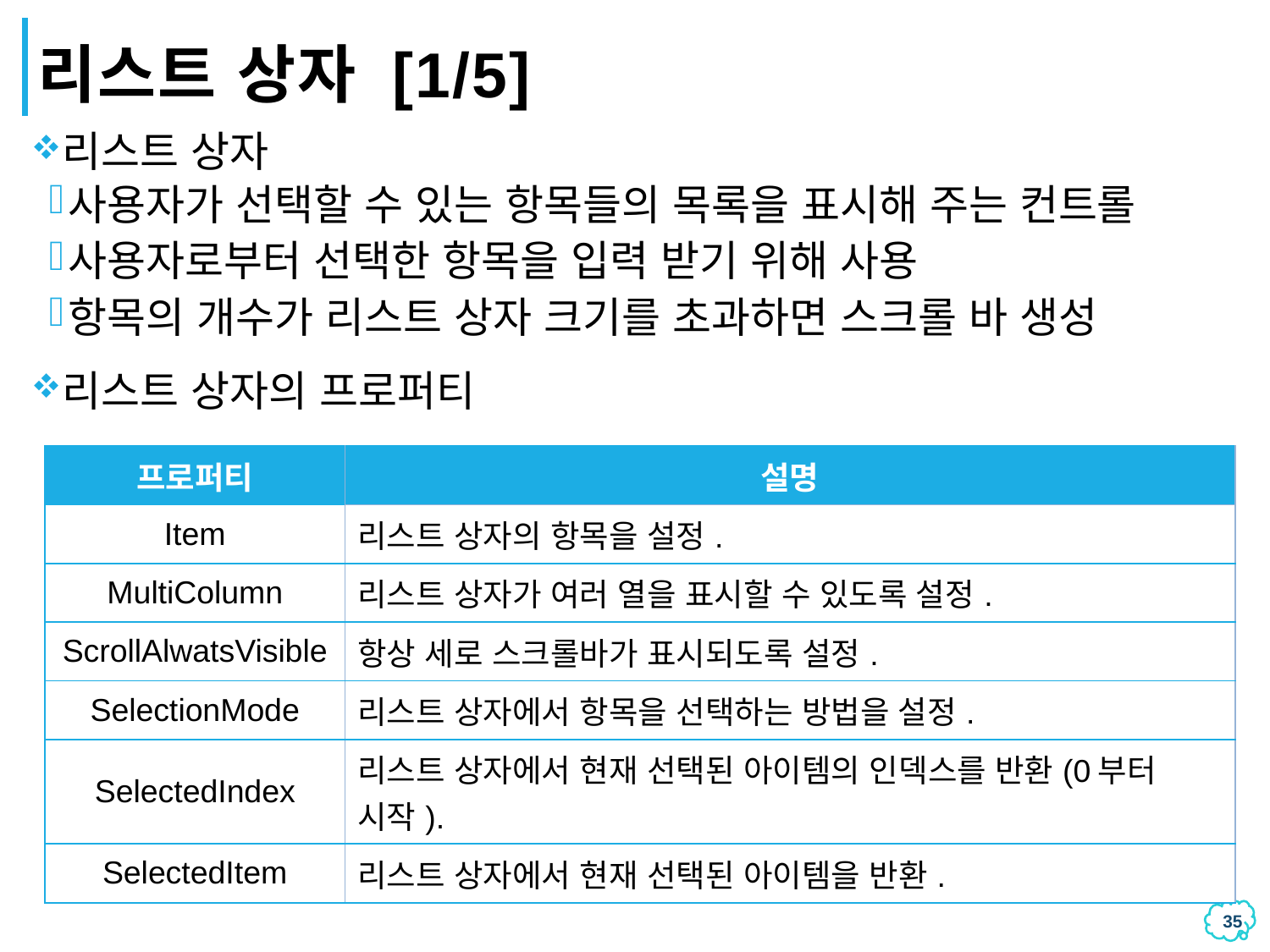

# 리스트 상자 [1/5]
리스트 상자
사용자가 선택할 수 있는 항목들의 목록을 표시해 주는 컨트롤
사용자로부터 선택한 항목을 입력 받기 위해 사용
항목의 개수가 리스트 상자 크기를 초과하면 스크롤 바 생성
리스트 상자의 프로퍼티
| 프로퍼티 | 설명 |
| --- | --- |
| Item | 리스트 상자의 항목을 설정. |
| MultiColumn | 리스트 상자가 여러 열을 표시할 수 있도록 설정. |
| ScrollAlwatsVisible | 항상 세로 스크롤바가 표시되도록 설정. |
| SelectionMode | 리스트 상자에서 항목을 선택하는 방법을 설정. |
| SelectedIndex | 리스트 상자에서 현재 선택된 아이템의 인덱스를 반환(0부터 시작). |
| SelectedItem | 리스트 상자에서 현재 선택된 아이템을 반환. |
35